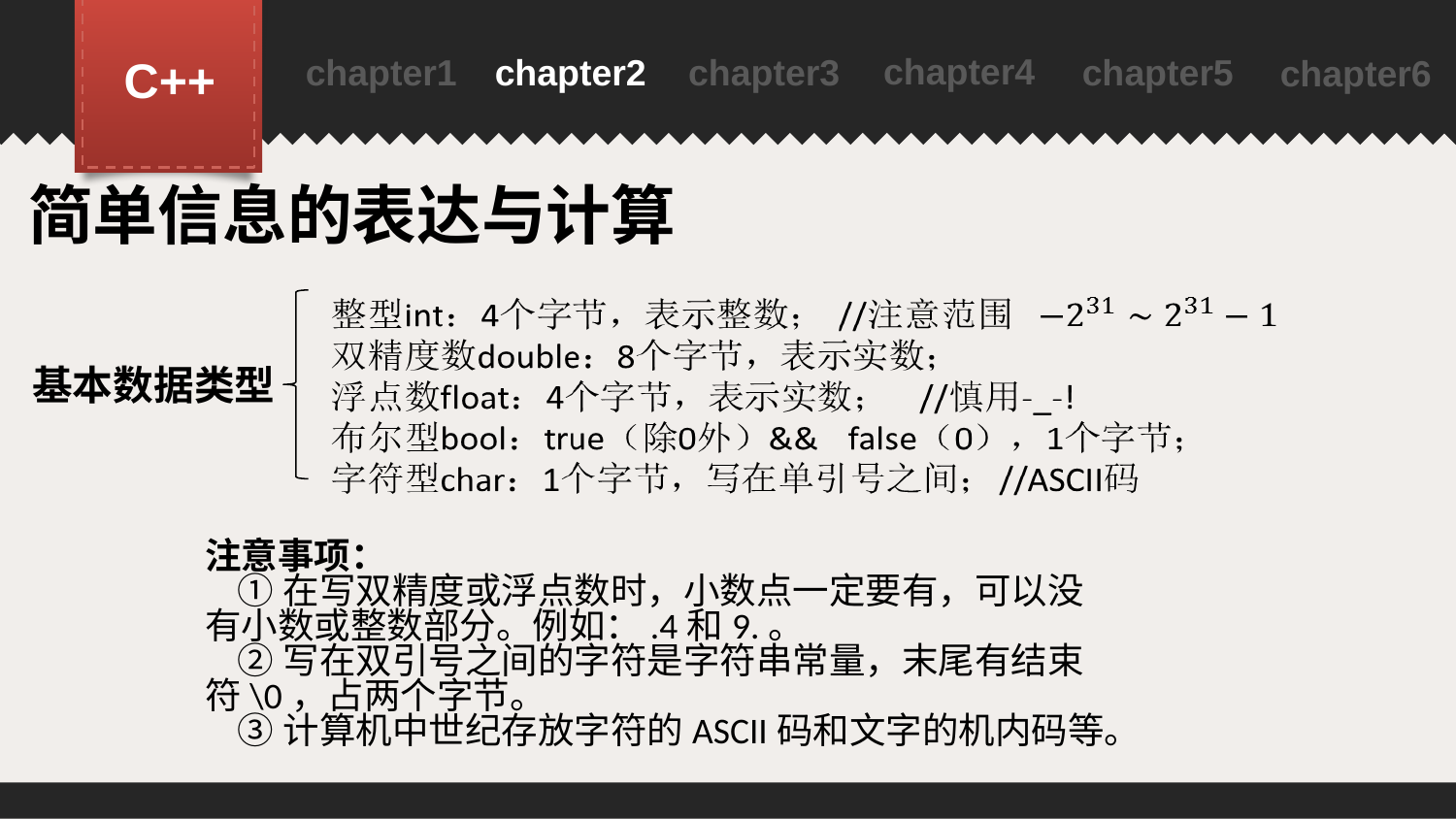

chapter4
C++
chapter1
chapter2
chapter3
chapter5
chapter6
PPT模板下载：www.1ppt.com/moban/     行业PPT模板：www.1ppt.com/hangye/
节日PPT模板：www.1ppt.com/jieri/           PPT素材下载：www.1ppt.com/sucai/
PPT背景图片：www.1ppt.com/beijing/      PPT图表下载：www.1ppt.com/tubiao/
优秀PPT下载：www.1ppt.com/xiazai/        PPT教程： www.1ppt.com/powerpoint/
Word教程： www.1ppt.com/word/              Excel教程：www.1ppt.com/excel/
资料下载：www.1ppt.com/ziliao/                PPT课件下载：www.1ppt.com/kejian/
范文下载：www.1ppt.com/fanwen/             试卷下载：www.1ppt.com/shiti/
教案下载：www.1ppt.com/jiaoan/

简单信息的表达与计算

基本数据类型
注意事项：
    ①在写双精度或浮点数时，小数点一定要有，可以没有小数或整数部分。例如：.4和9.。
    ②写在双引号之间的字符是字符串常量，末尾有结束符\0，占两个字节。
    ③计算机中世纪存放字符的ASCII码和文字的机内码等。